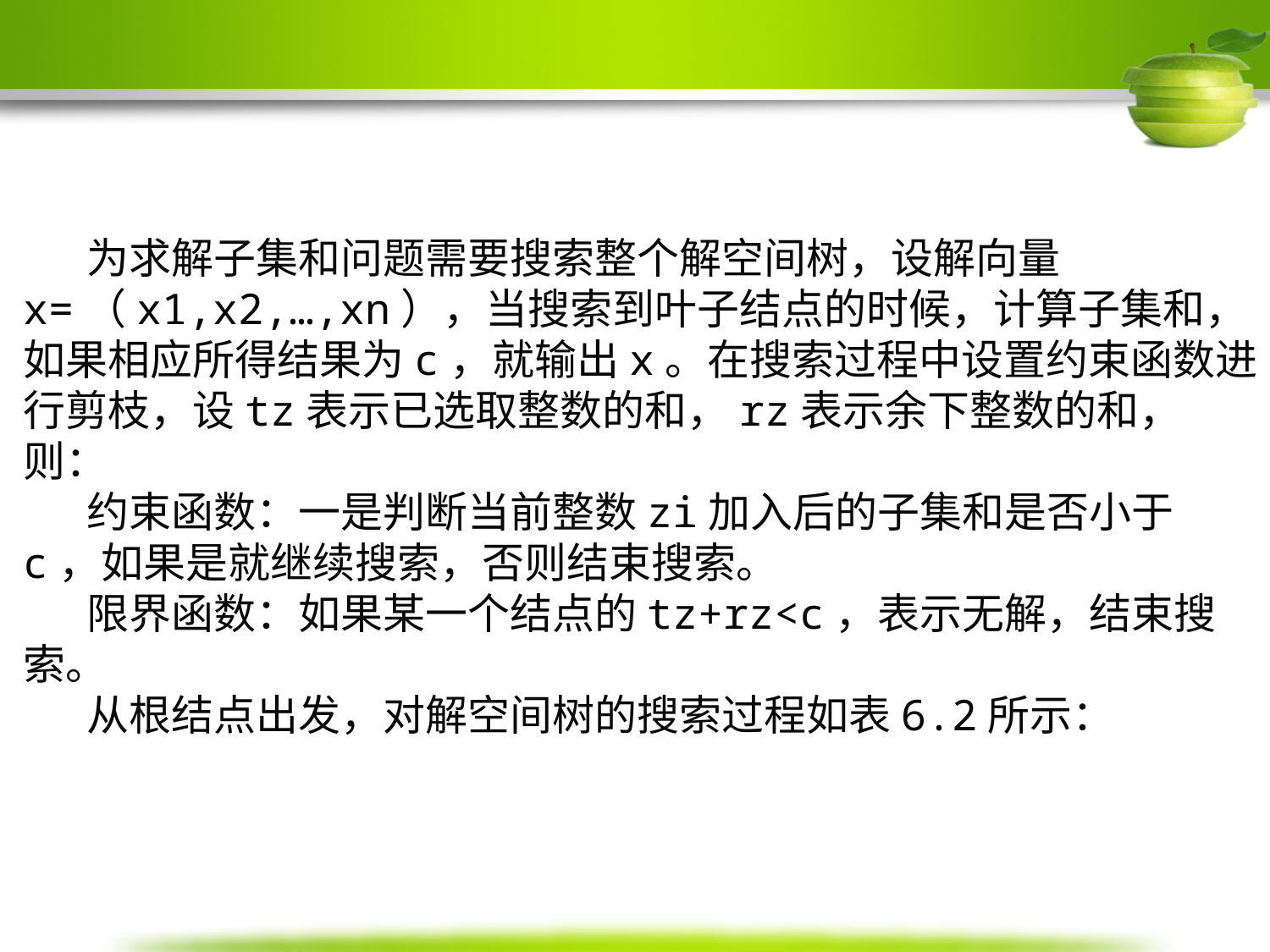

为求解子集和问题需要搜索整个解空间树，设解向量x=（x1,x2,…,xn），当搜索到叶子结点的时候，计算子集和，如果相应所得结果为c，就输出x。在搜索过程中设置约束函数进行剪枝，设tz表示已选取整数的和，rz表示余下整数的和，则：
约束函数：一是判断当前整数zi加入后的子集和是否小于c，如果是就继续搜索，否则结束搜索。
限界函数：如果某一个结点的tz+rz<c，表示无解，结束搜索。
从根结点出发，对解空间树的搜索过程如表6.2所示：